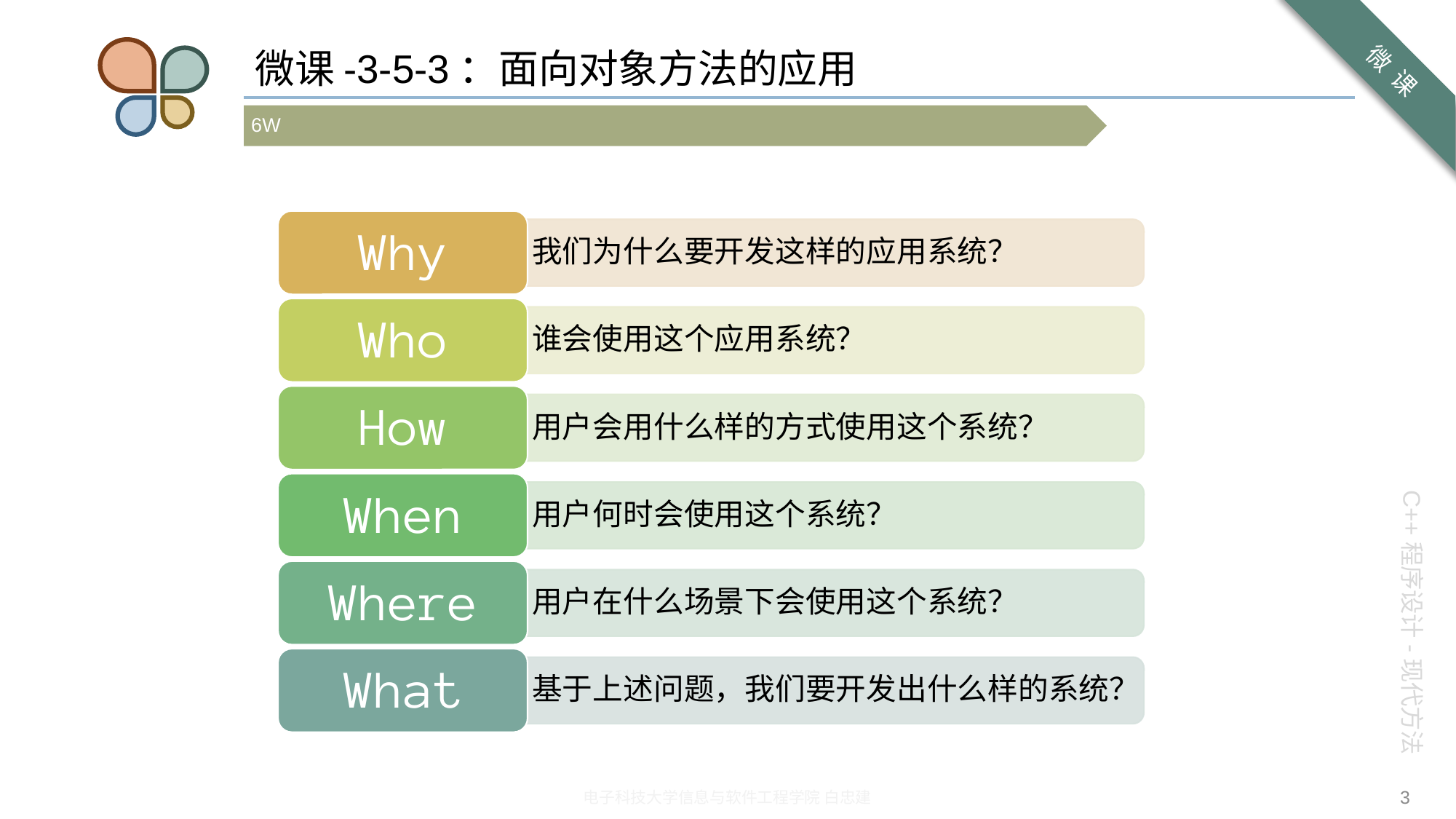

# 微课-3-5-3：面向对象方法的应用
6W
我们为什么要开发这样的应用系统？
Why
谁会使用这个应用系统？
Who
用户会用什么样的方式使用这个系统？
How
用户何时会使用这个系统？
When
用户在什么场景下会使用这个系统？
Where
基于上述问题，我们要开发出什么样的系统？
What
3